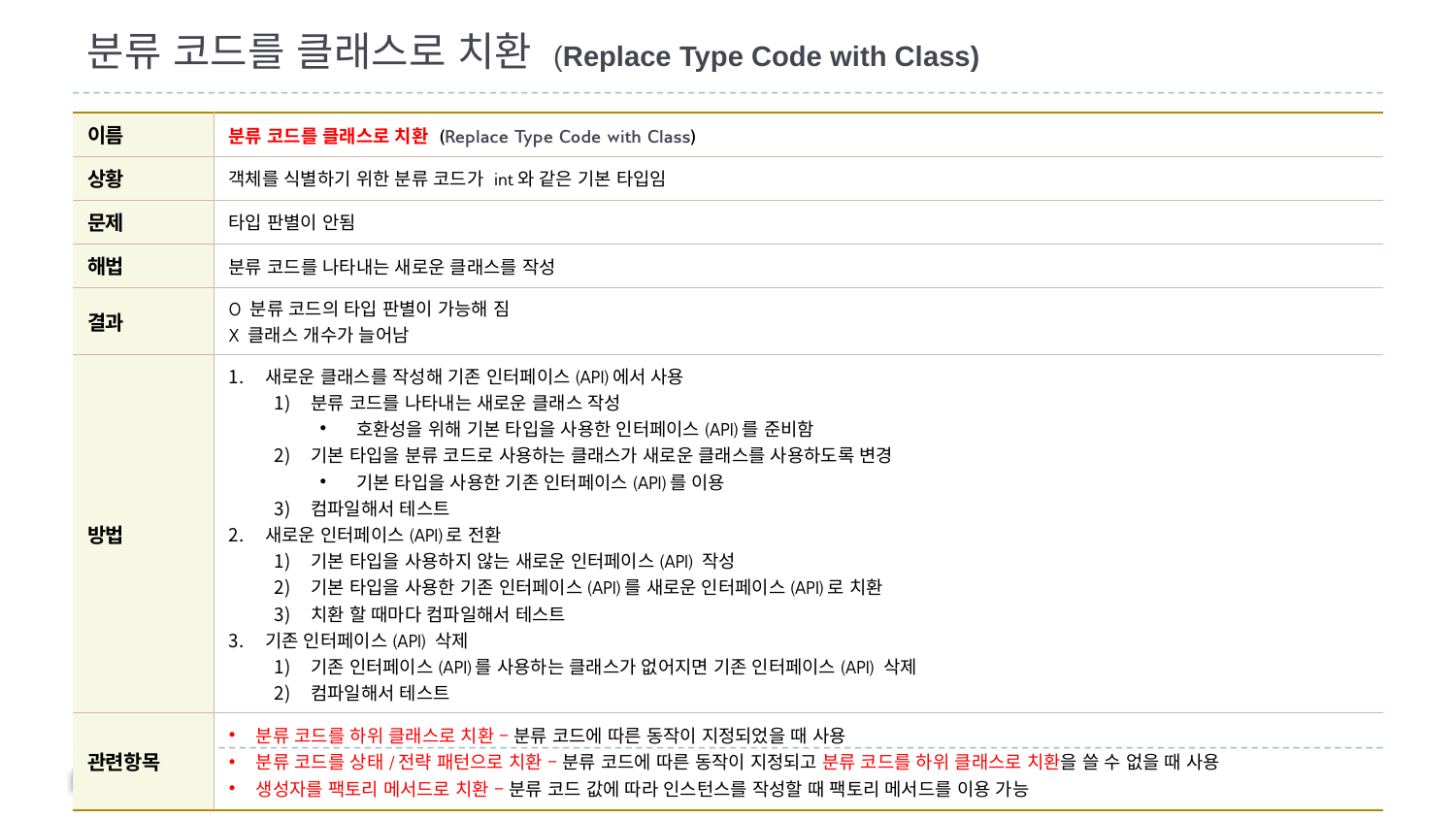

# 분류 코드를 클래스로 치환 (Replace Type Code with Class)
| 이름 | 분류 코드를 클래스로 치환 (Replace Type Code with Class) |
| --- | --- |
| 상황 | 객체를 식별하기 위한 분류 코드가 int와 같은 기본 타입임 |
| 문제 | 타입 판별이 안됨 |
| 해법 | 분류 코드를 나타내는 새로운 클래스를 작성 |
| 결과 | O 분류 코드의 타입 판별이 가능해 짐 X 클래스 개수가 늘어남 |
| 방법 | 새로운 클래스를 작성해 기존 인터페이스(API)에서 사용 분류 코드를 나타내는 새로운 클래스 작성 호환성을 위해 기본 타입을 사용한 인터페이스(API)를 준비함 기본 타입을 분류 코드로 사용하는 클래스가 새로운 클래스를 사용하도록 변경 기본 타입을 사용한 기존 인터페이스(API)를 이용 컴파일해서 테스트 새로운 인터페이스(API)로 전환 기본 타입을 사용하지 않는 새로운 인터페이스(API) 작성 기본 타입을 사용한 기존 인터페이스(API)를 새로운 인터페이스(API)로 치환 치환 할 때마다 컴파일해서 테스트 기존 인터페이스(API) 삭제 기존 인터페이스(API)를 사용하는 클래스가 없어지면 기존 인터페이스(API) 삭제 컴파일해서 테스트 |
| 관련항목 | 분류 코드를 하위 클래스로 치환 – 분류 코드에 따른 동작이 지정되었을 때 사용 분류 코드를 상태/전략 패턴으로 치환 – 분류 코드에 따른 동작이 지정되고 분류 코드를 하위 클래스로 치환을 쓸 수 없을 때 사용 생성자를 팩토리 메서드로 치환 – 분류 코드 값에 따라 인스턴스를 작성할 때 팩토리 메서드를 이용 가능 |
46